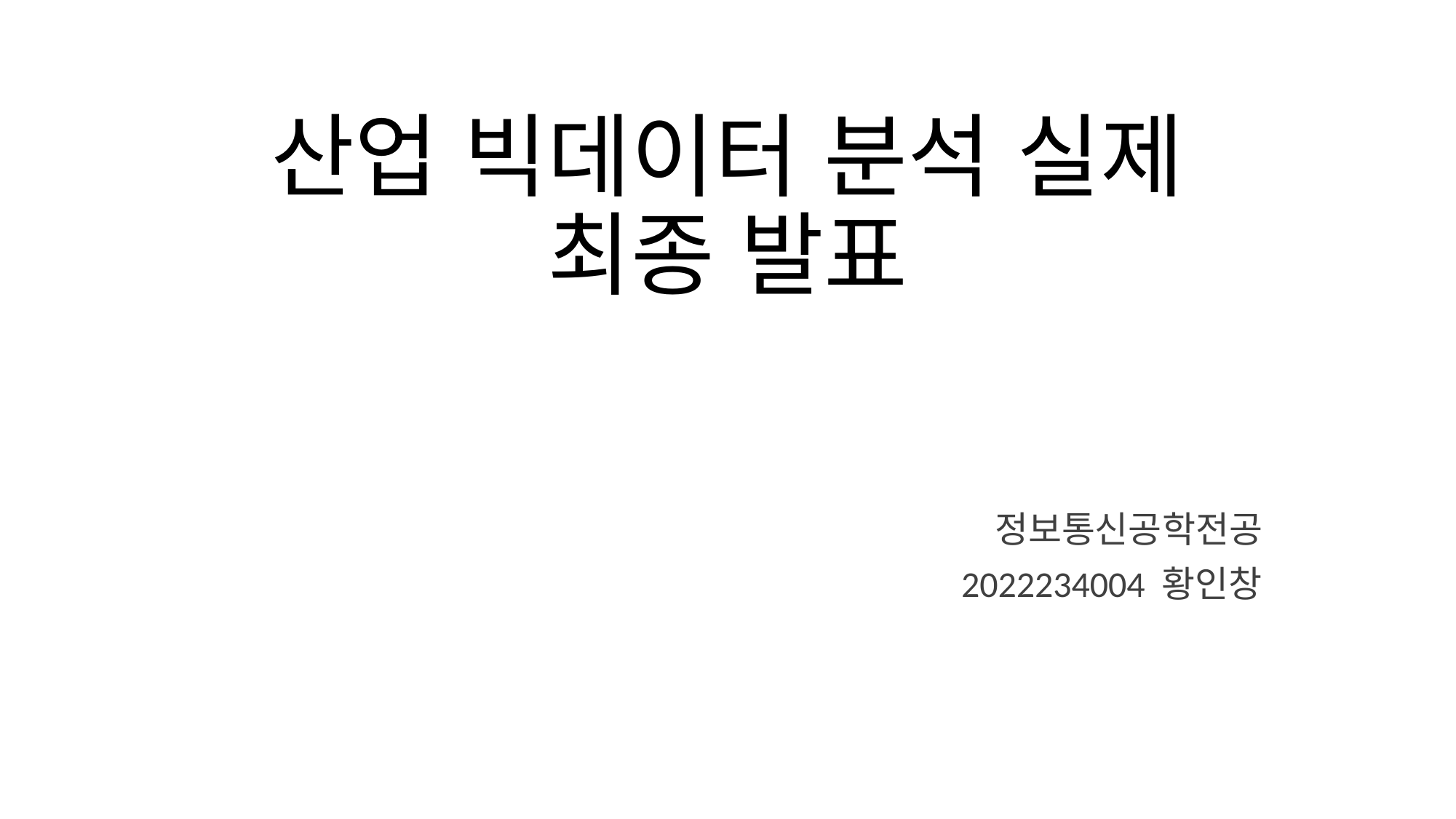

# 산업 빅데이터 분석 실제 최종 발표
정보통신공학전공
2022234004 황인창